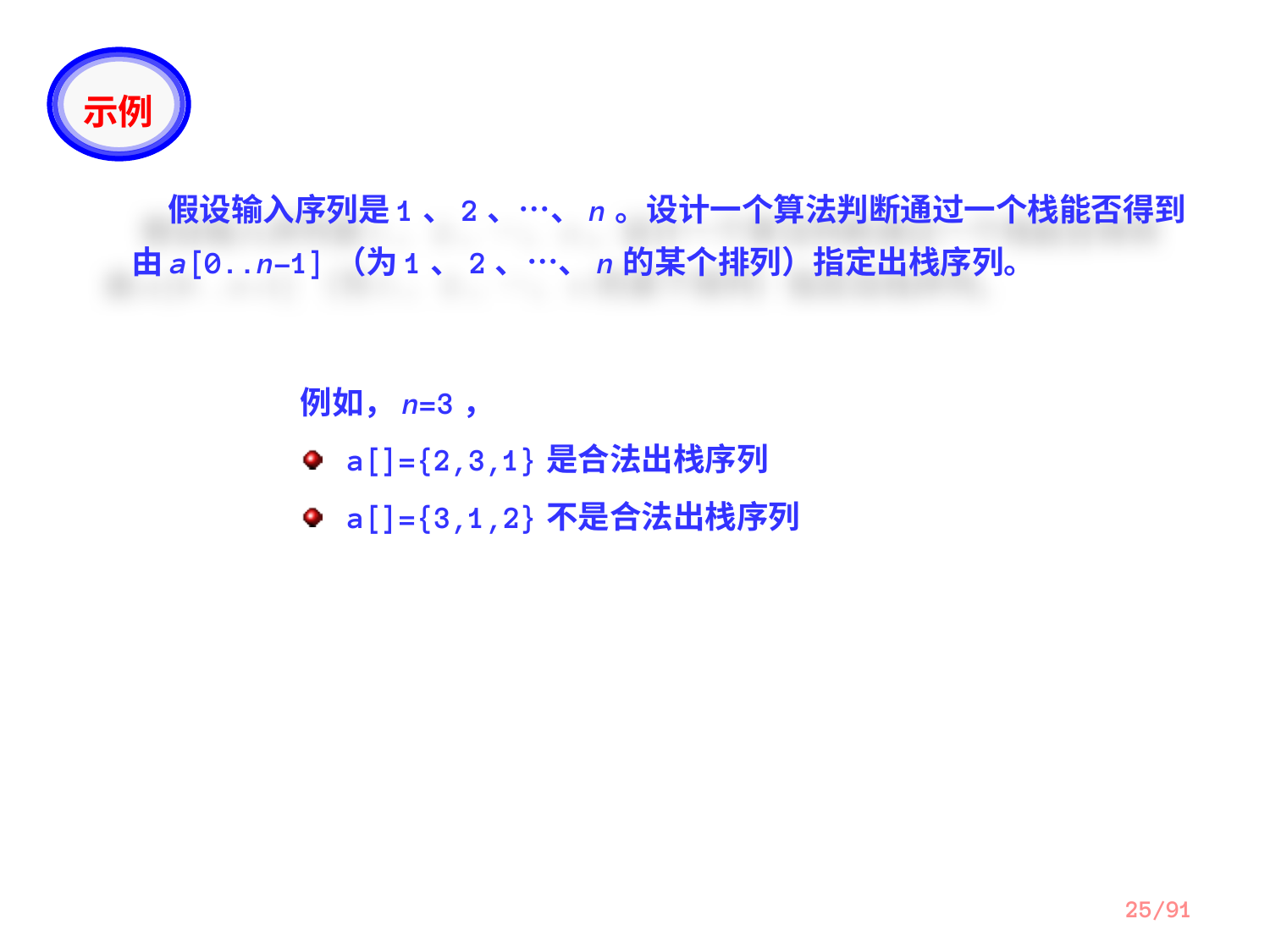

示例
    假设输入序列是1、2、…、n。设计一个算法判断通过一个栈能否得到由a[0..n-1]（为1、2、…、n的某个排列）指定出栈序列。
例如，n=3，
a[]={2,3,1}是合法出栈序列
a[]={3,1,2}不是合法出栈序列
25/91